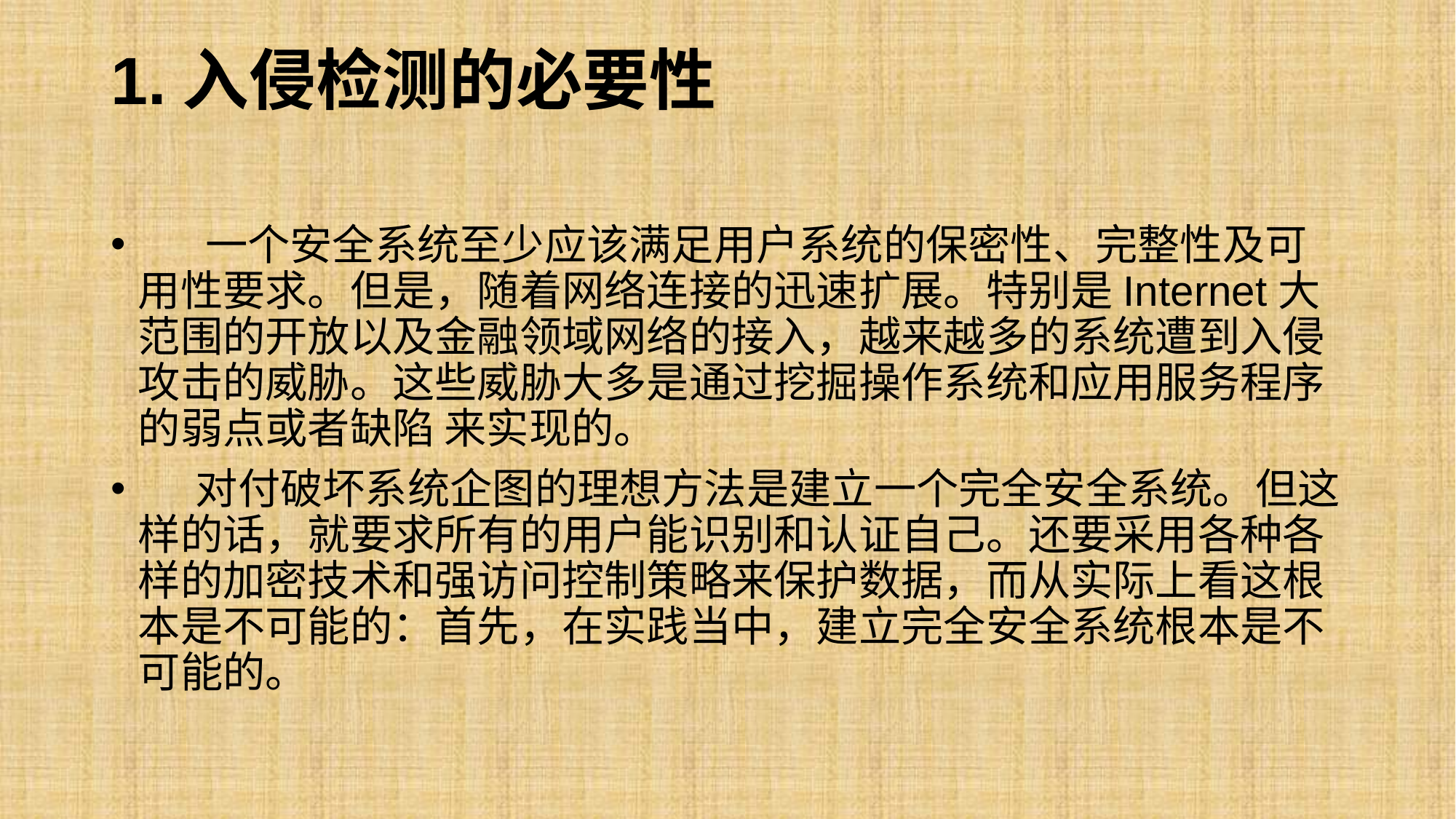

# 1.入侵检测的必要性
      一个安全系统至少应该满足用户系统的保密性、完整性及可用性要求。但是，随着网络连接的迅速扩展。特别是Internet大范围的开放以及金融领域网络的接入，越来越多的系统遭到入侵攻击的威胁。这些威胁大多是通过挖掘操作系统和应用服务程序的弱点或者缺陷 来实现的。
     对付破坏系统企图的理想方法是建立一个完全安全系统。但这样的话，就要求所有的用户能识别和认证自己。还要采用各种各样的加密技术和强访问控制策略来保护数据，而从实际上看这根本是不可能的：首先，在实践当中，建立完全安全系统根本是不可能的。